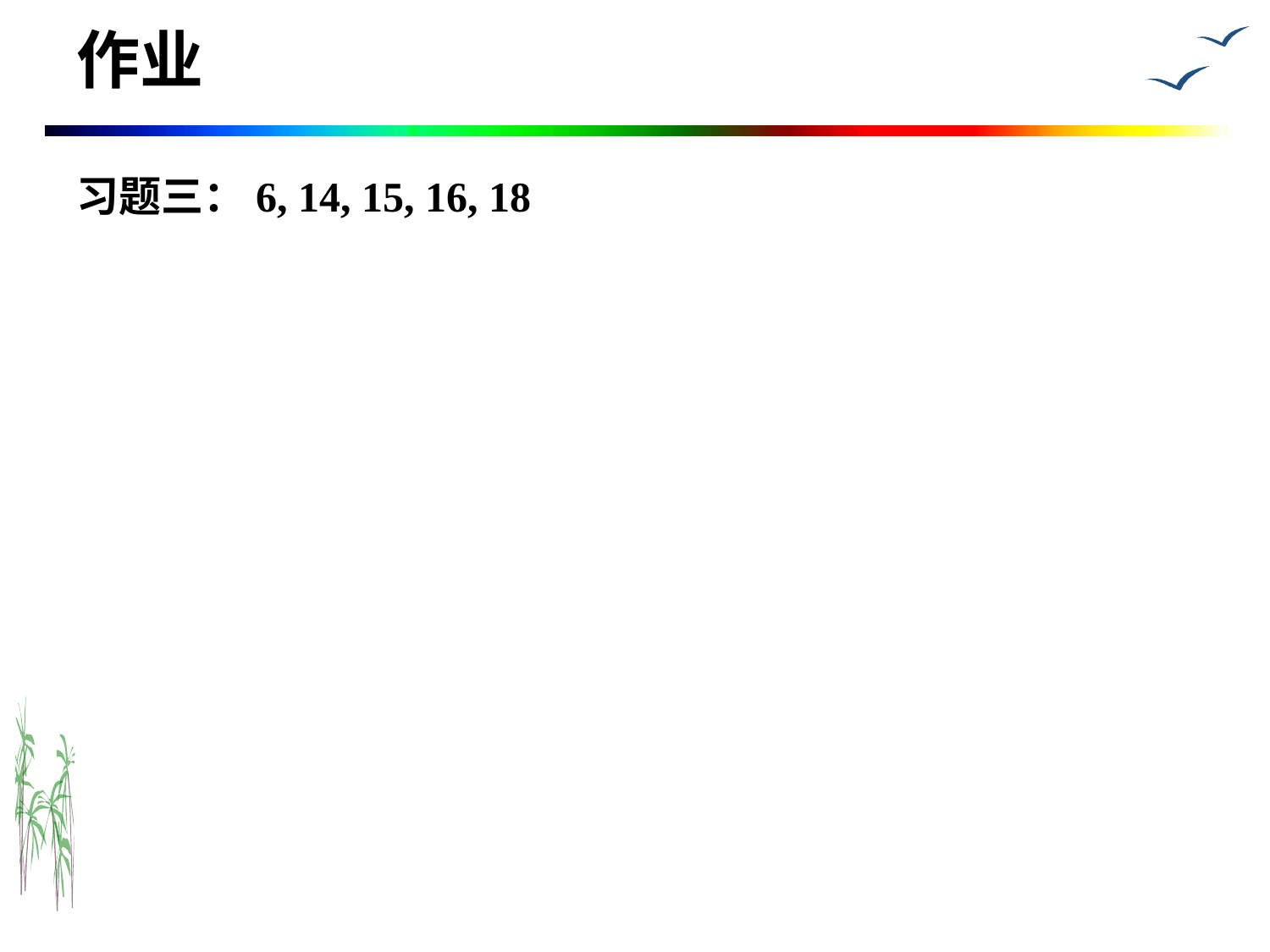

# 作业
习题三：6, 14, 15, 16, 18